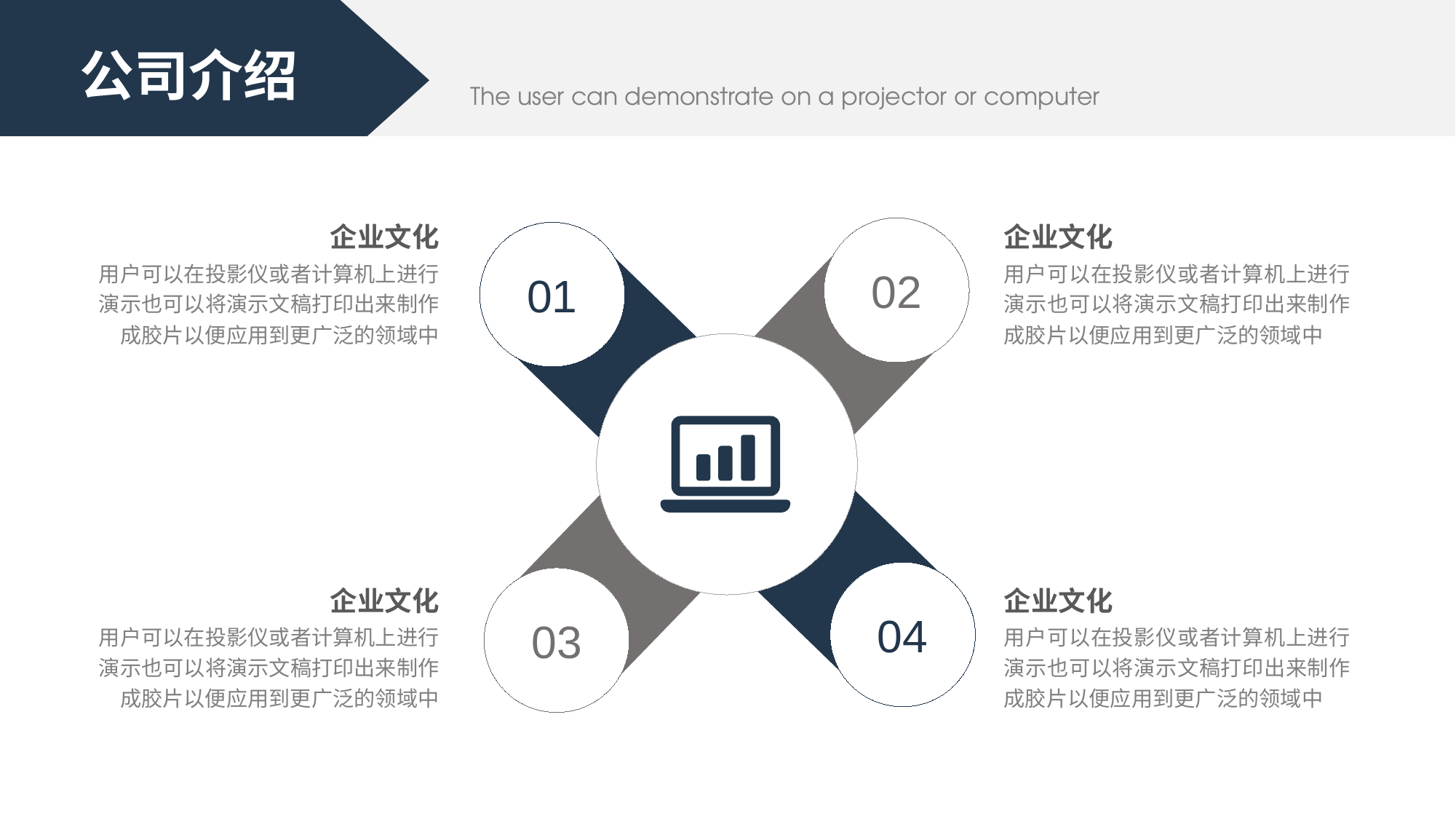

公司介绍
The user can demonstrate on a projector or computer
企业文化
企业文化
02
01

04
03
用户可以在投影仪或者计算机上进行演示也可以将演示文稿打印出来制作成胶片以便应用到更广泛的领域中
用户可以在投影仪或者计算机上进行演示也可以将演示文稿打印出来制作成胶片以便应用到更广泛的领域中
企业文化
企业文化
用户可以在投影仪或者计算机上进行演示也可以将演示文稿打印出来制作成胶片以便应用到更广泛的领域中
用户可以在投影仪或者计算机上进行演示也可以将演示文稿打印出来制作成胶片以便应用到更广泛的领域中